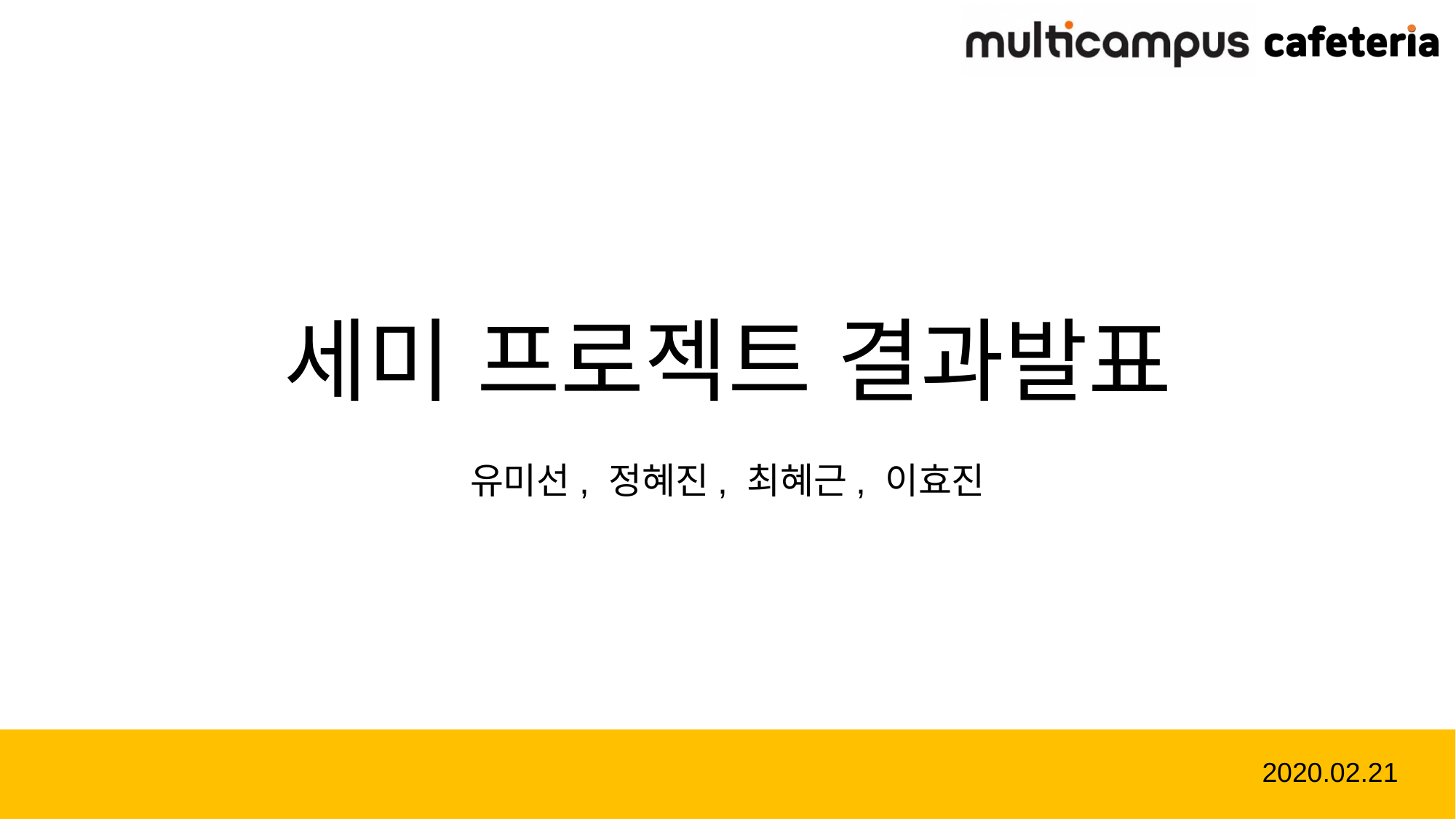

# 세미 프로젝트 결과발표
유미선, 정혜진, 최혜근, 이효진
2020.02.21